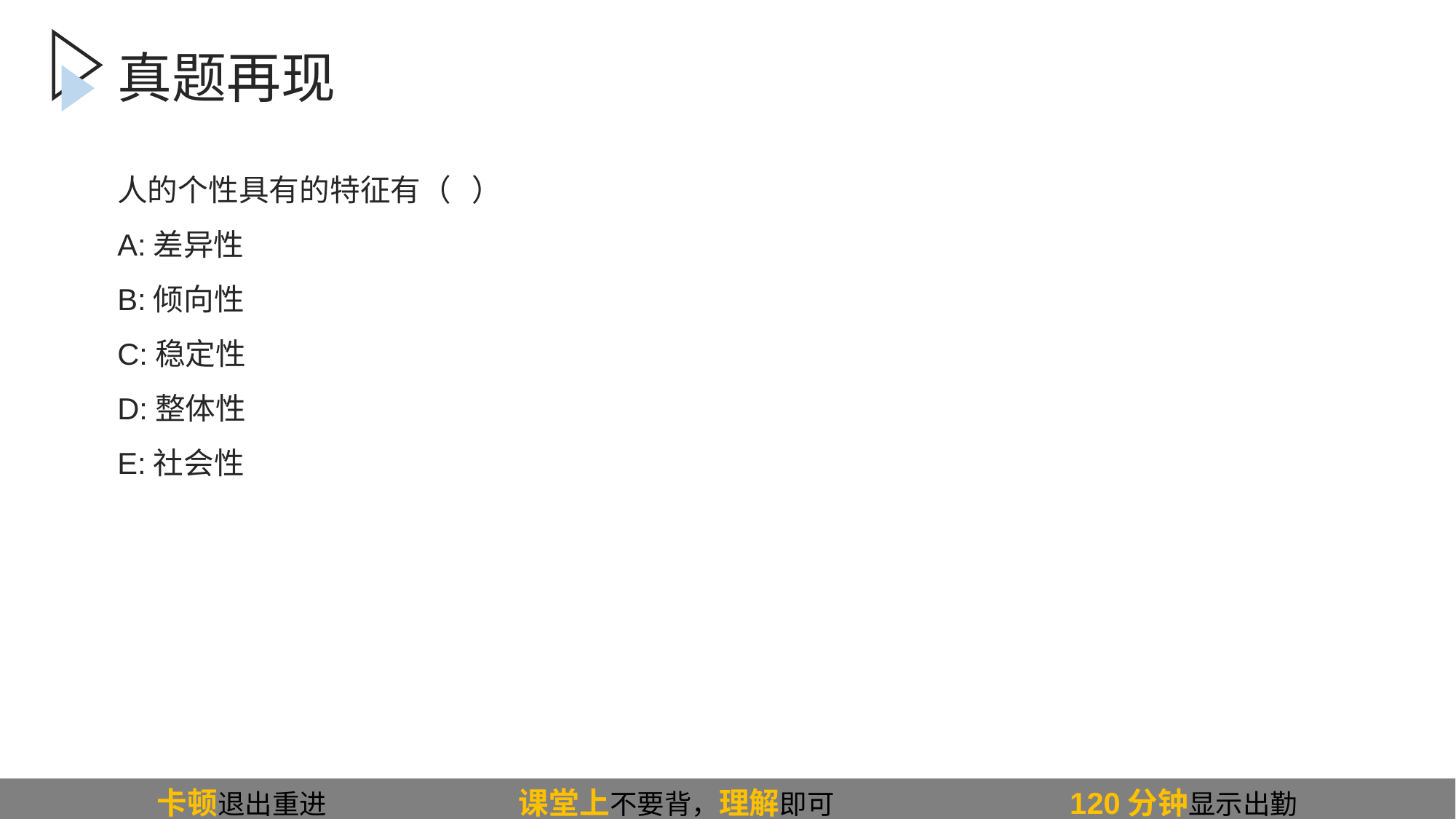

真题再现
# 人的个性具有的特征有（   ）
A:差异性
B:倾向性
C:稳定性
D:整体性
E:社会性